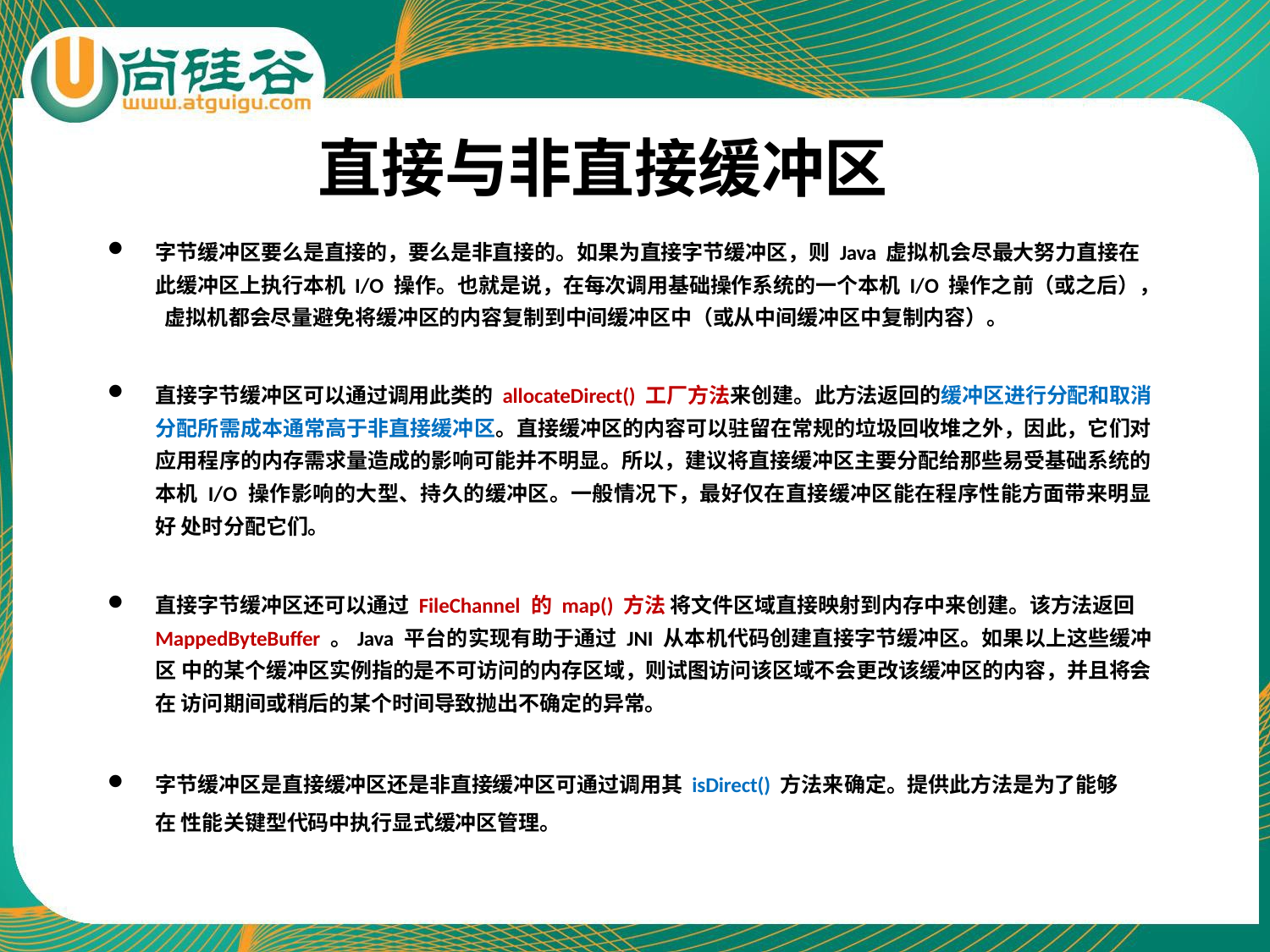

# 直接与非直接缓冲区
字节缓冲区要么是直接的，要么是非直接的。如果为直接字节缓冲区，则 Java 虚拟机会尽最大努力直接在 此缓冲区上执行本机I/O 操作。也就是说，在每次调用基础操作系统的一个本机I/O 操作之前（或之后），  虚拟机都会尽量避免将缓冲区的内容复制到中间缓冲区中（或从中间缓冲区中复制内容）。

直接字节缓冲区可以通过调用此类的allocateDirect() 工厂方法来创建。此方法返回的缓冲区进行分配和取消 分配所需成本通常高于非直接缓冲区。直接缓冲区的内容可以驻留在常规的垃圾回收堆之外，因此，它们对 应用程序的内存需求量造成的影响可能并不明显。所以，建议将直接缓冲区主要分配给那些易受基础系统的 本机I/O 操作影响的大型、持久的缓冲区。一般情况下，最好仅在直接缓冲区能在程序性能方面带来明显好 处时分配它们。

直接字节缓冲区还可以通过 FileChannel 的map() 方法将文件区域直接映射到内存中来创建。该方法返回
MappedByteBuffer 。Java 平台的实现有助于通过 JNI 从本机代码创建直接字节缓冲区。如果以上这些缓冲区 中的某个缓冲区实例指的是不可访问的内存区域，则试图访问该区域不会更改该缓冲区的内容，并且将会在 访问期间或稍后的某个时间导致抛出不确定的异常。

字节缓冲区是直接缓冲区还是非直接缓冲区可通过调用其isDirect() 方法来确定。提供此方法是为了能够在 性能关键型代码中执行显式缓冲区管理。